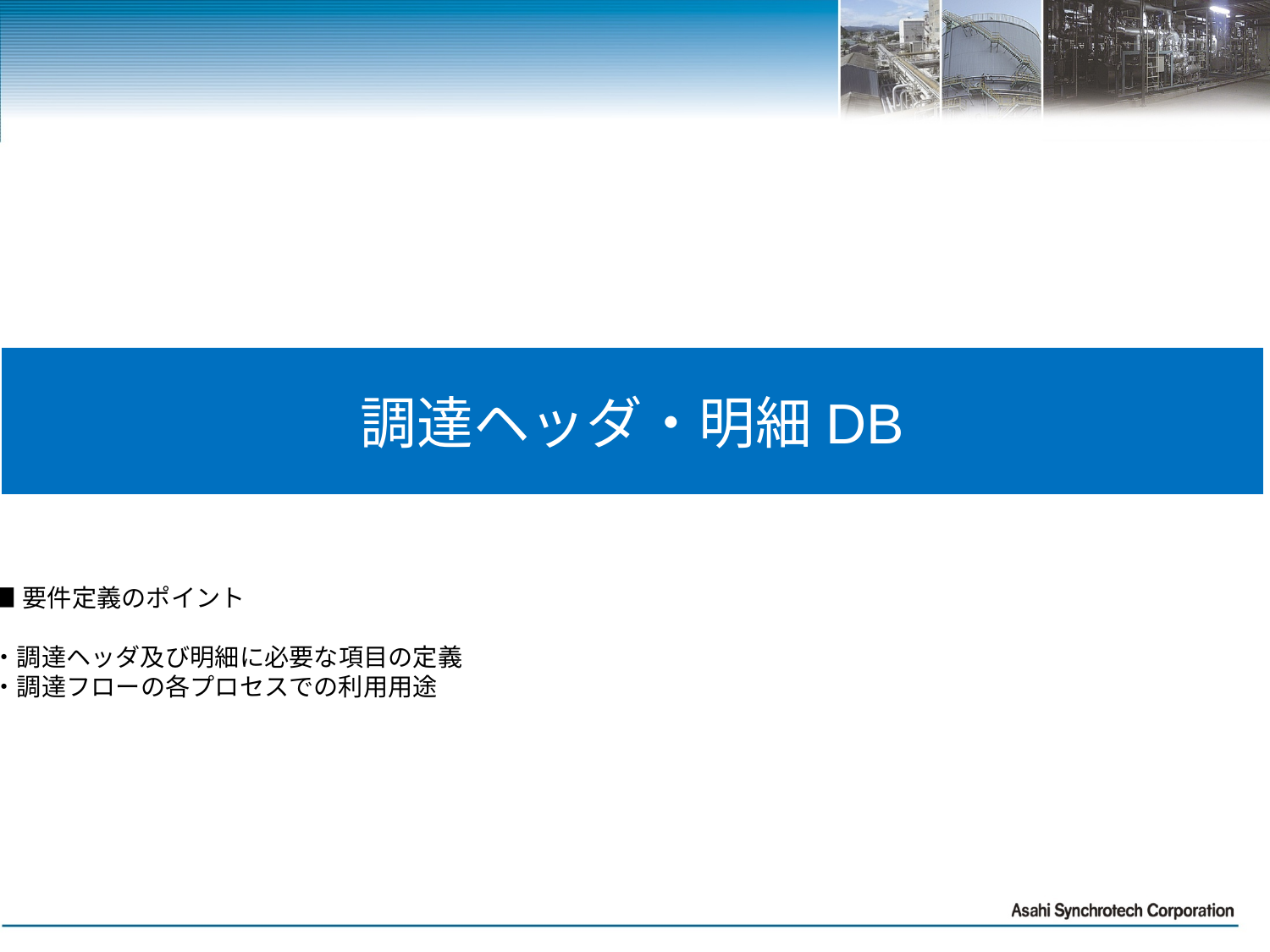

調達ヘッダ・明細DB
■要件定義のポイント

・調達ヘッダ及び明細に必要な項目の定義
・調達フローの各プロセスでの利用用途